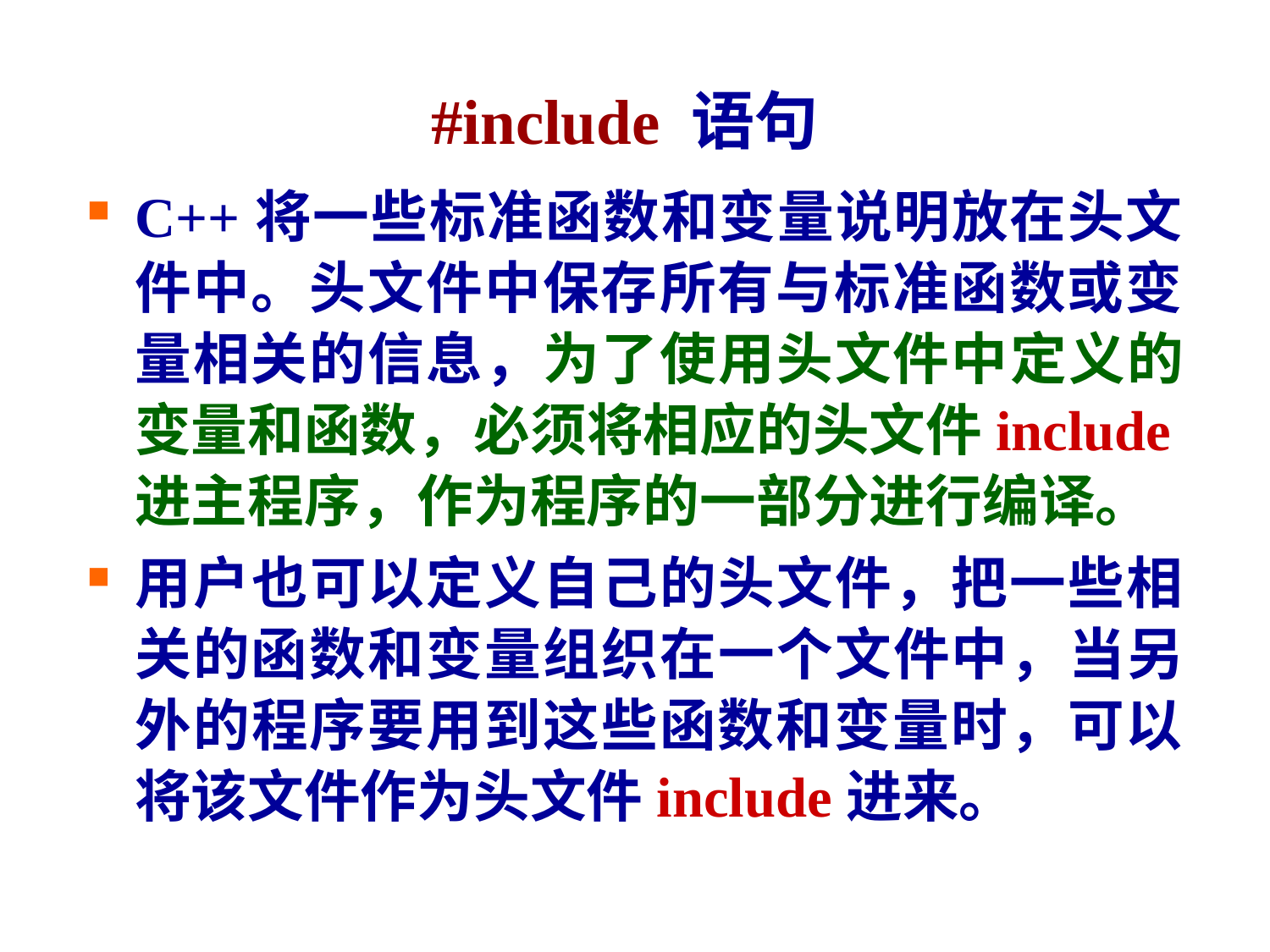

# #include 语句
C++将一些标准函数和变量说明放在头文件中。头文件中保存所有与标准函数或变量相关的信息，为了使用头文件中定义的变量和函数，必须将相应的头文件include进主程序，作为程序的一部分进行编译。
用户也可以定义自己的头文件，把一些相关的函数和变量组织在一个文件中，当另外的程序要用到这些函数和变量时，可以将该文件作为头文件include进来。
7